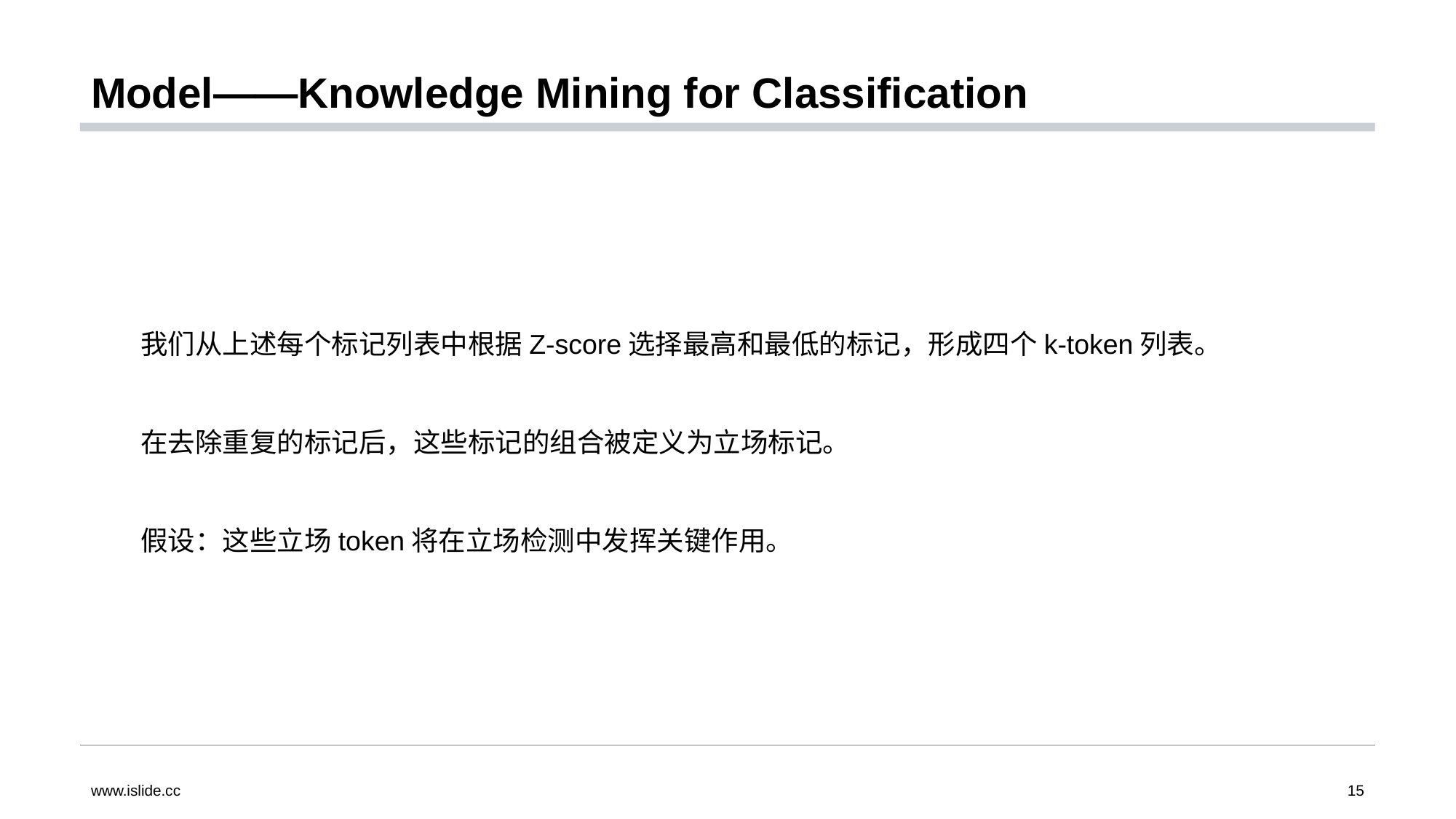

# Model——Knowledge Mining for Classification
我们从上述每个标记列表中根据Z-score选择最高和最低的标记，形成四个k-token列表。

在去除重复的标记后，这些标记的组合被定义为立场标记。

假设：这些立场token将在立场检测中发挥关键作用。
www.islide.cc
15